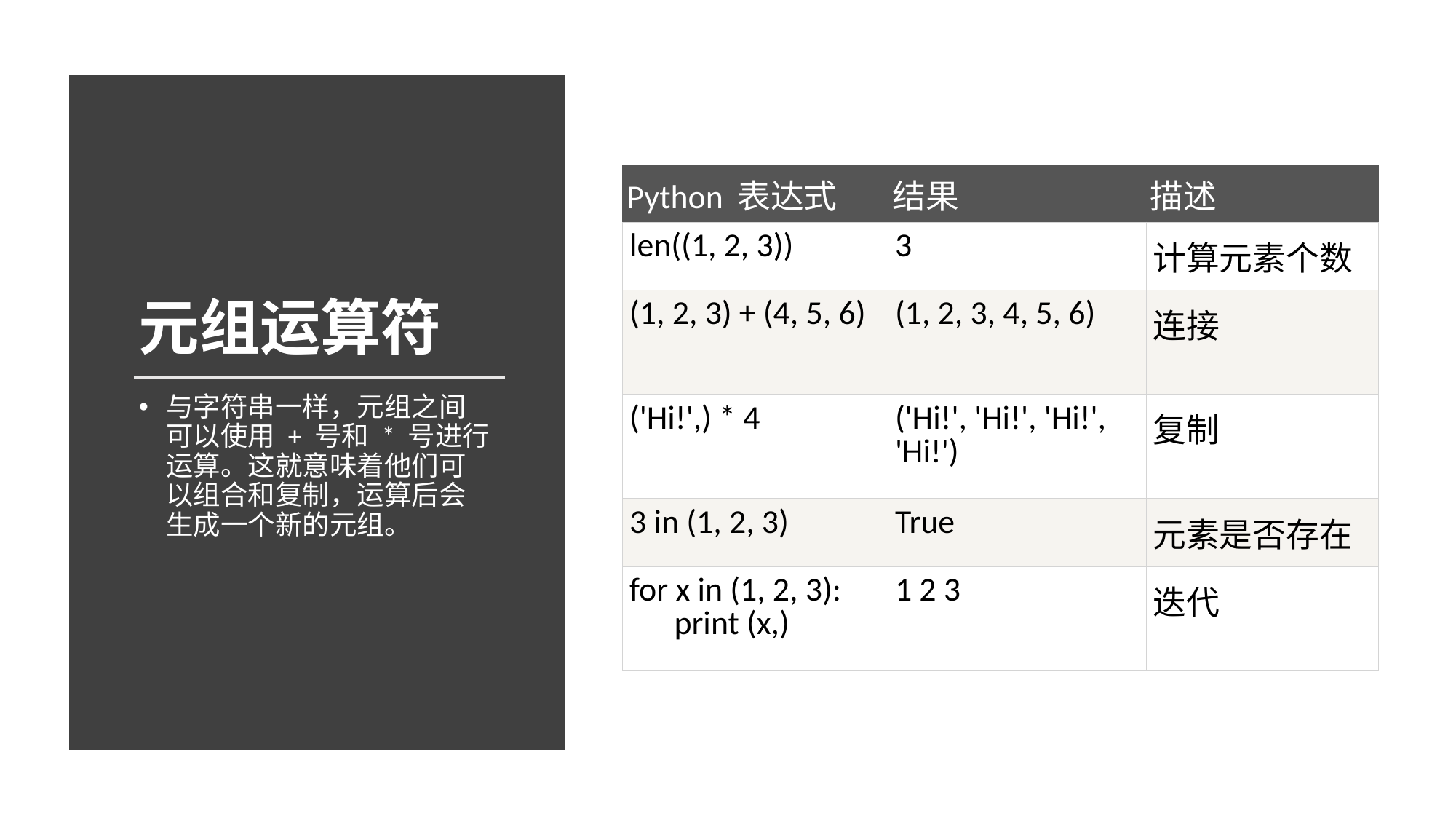

# 元组运算符
| Python 表达式 | 结果 | 描述 |
| --- | --- | --- |
| len((1, 2, 3)) | 3 | 计算元素个数 |
| (1, 2, 3) + (4, 5, 6) | (1, 2, 3, 4, 5, 6) | 连接 |
| ('Hi!',) \* 4 | ('Hi!', 'Hi!', 'Hi!', 'Hi!') | 复制 |
| 3 in (1, 2, 3) | True | 元素是否存在 |
| for x in (1, 2, 3): print (x,) | 1 2 3 | 迭代 |
与字符串一样，元组之间可以使用 + 号和 * 号进行运算。这就意味着他们可以组合和复制，运算后会生成一个新的元组。